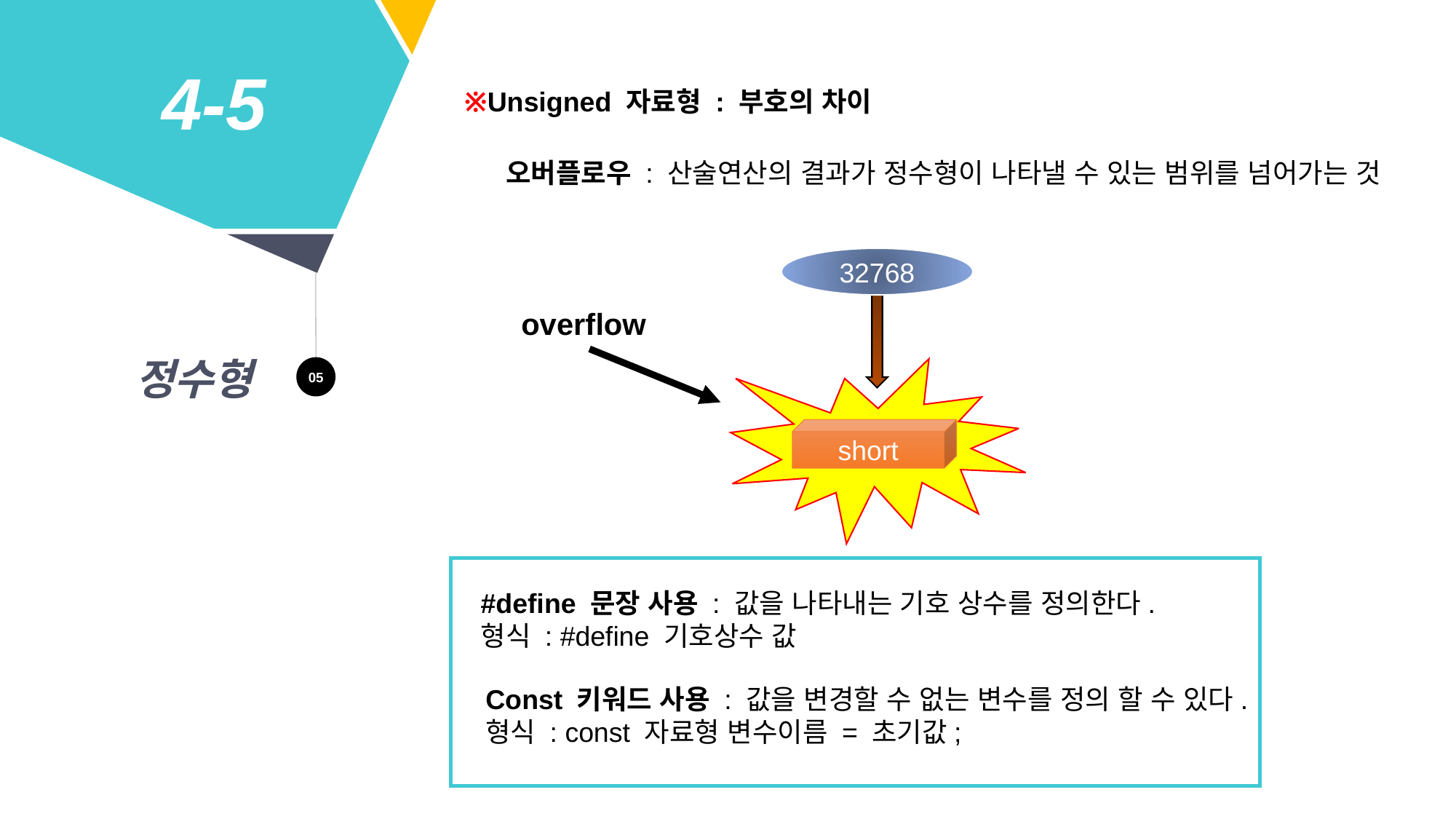

4-5
※Unsigned 자료형 : 부호의 차이
오버플로우 : 산술연산의 결과가 정수형이 나타낼 수 있는 범위를 넘어가는 것
32768

overflow
정수형
05

short

#define 문장 사용 : 값을 나타내는 기호 상수를 정의한다.
형식 : #define 기호상수 값
Const 키워드 사용 : 값을 변경할 수 없는 변수를 정의 할 수 있다.
형식 : const 자료형 변수이름 = 초기값;